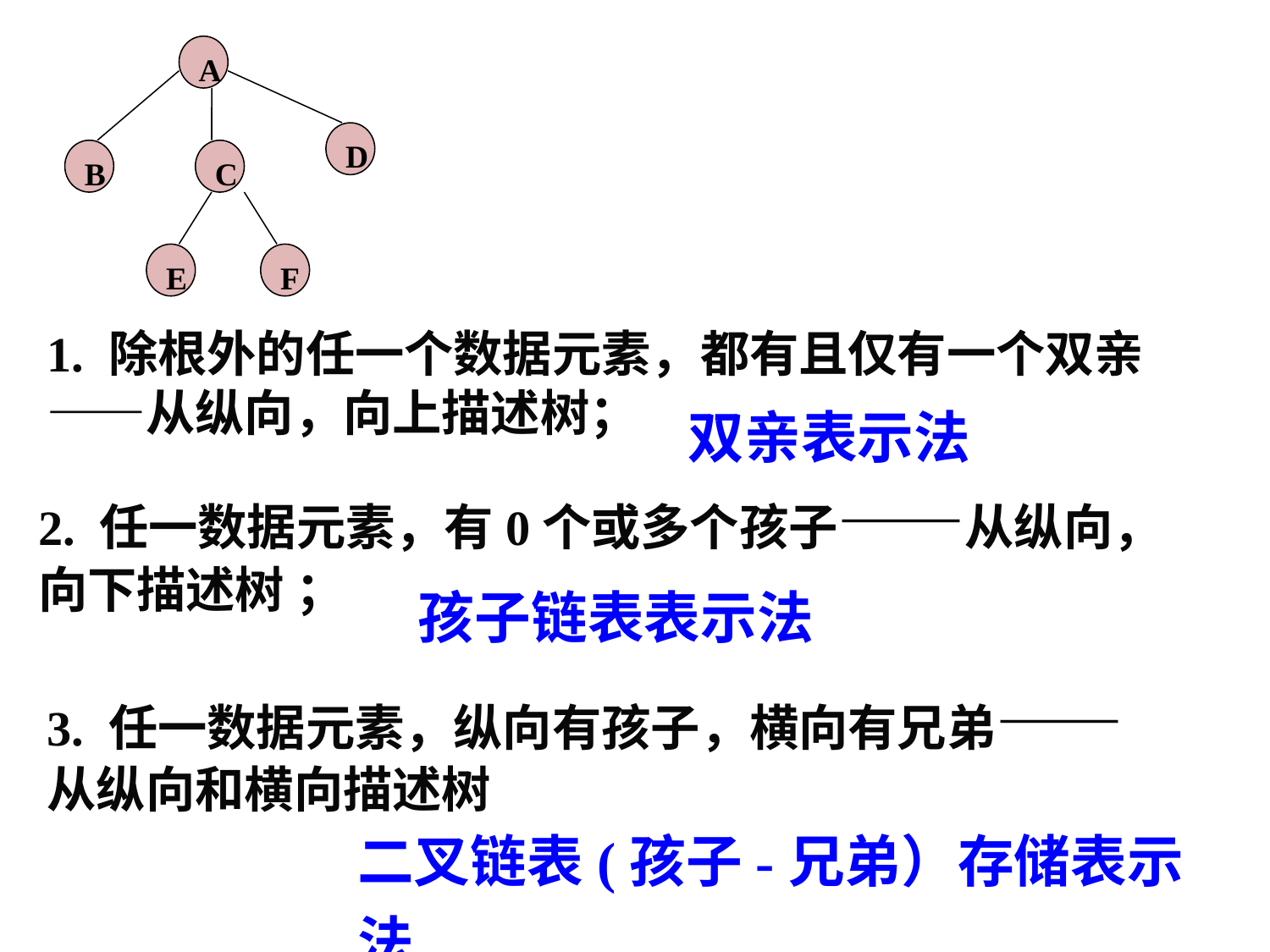

A

D
B
C

E
F
1. 除根外的任一个数据元素，都有且仅有一个双亲——从纵向，向上描述树；
双亲表示法
2. 任一数据元素，有0个或多个孩子——从纵向，向下描述树 ；
孩子链表表示法
3. 任一数据元素，纵向有孩子，横向有兄弟——从纵向和横向描述树
二叉链表(孩子-兄弟）存储表示法